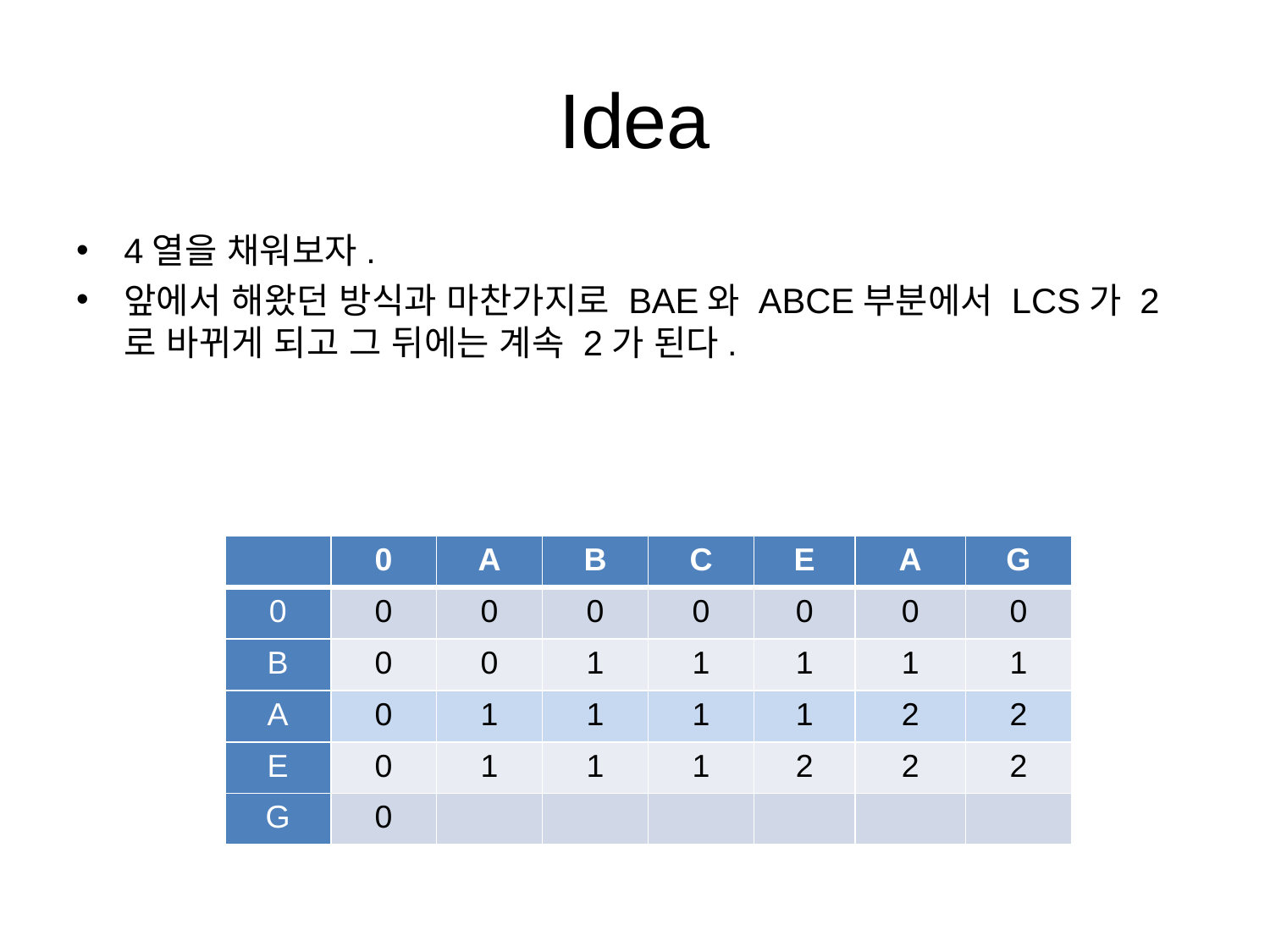

# Idea
4열을 채워보자.
앞에서 해왔던 방식과 마찬가지로 BAE와 ABCE부분에서 LCS가 2로 바뀌게 되고 그 뒤에는 계속 2가 된다.

|  | 0 | A | B | C | E | A | G |
| --- | --- | --- | --- | --- | --- | --- | --- |
| 0 | 0 | 0 | 0 | 0 | 0 | 0 | 0 |
| B | 0 | 0 | 1 | 1 | 1 | 1 | 1 |
| A | 0 | 1 | 1 | 1 | 1 | 2 | 2 |
| E | 0 | 1 | 1 | 1 | 2 | 2 | 2 |
| G | 0 |  |  |  |  |  |  |